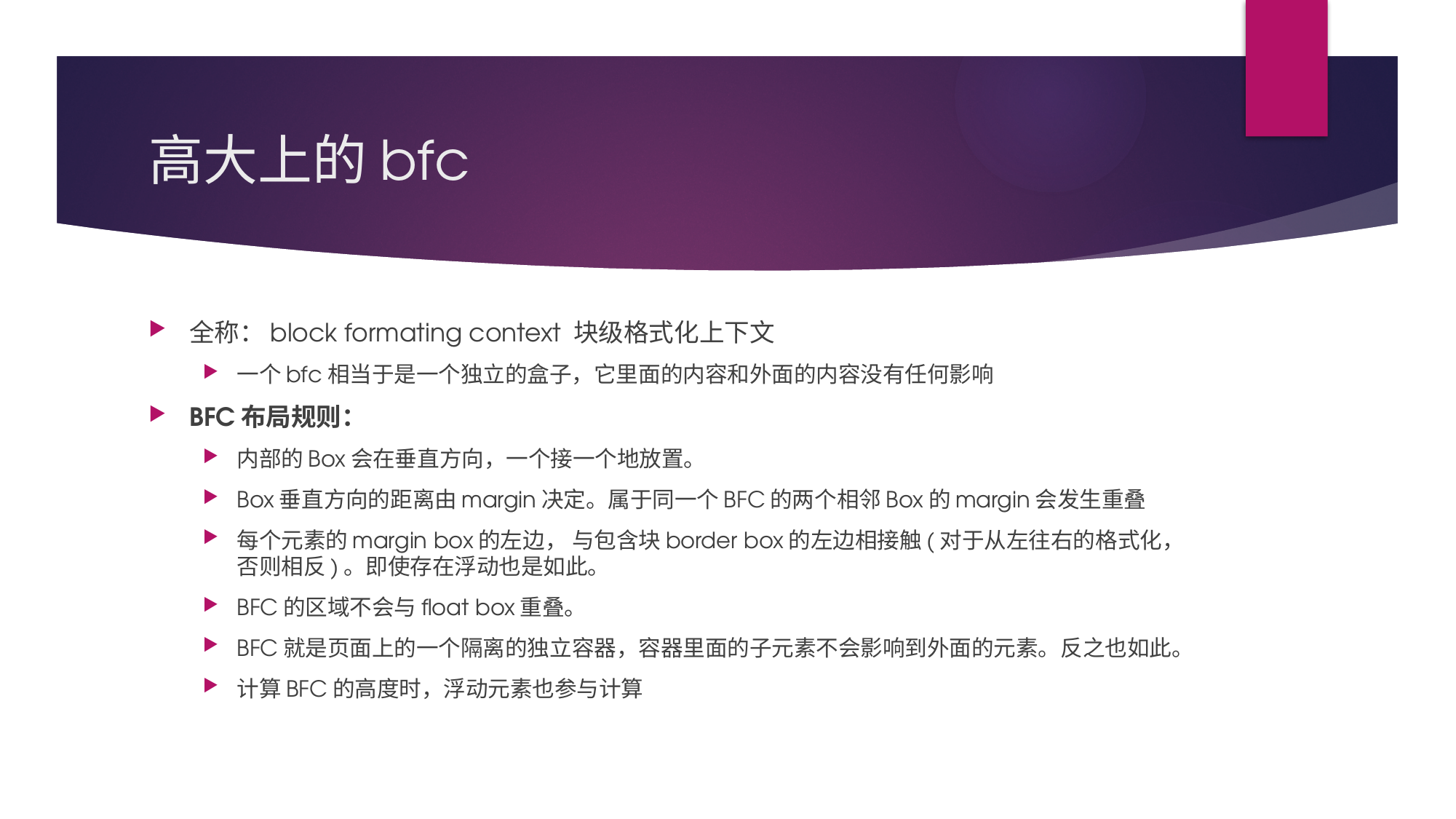

# 高大上的bfc
全称：block formating context 块级格式化上下文
一个bfc相当于是一个独立的盒子，它里面的内容和外面的内容没有任何影响
BFC布局规则：
内部的Box会在垂直方向，一个接一个地放置。
Box垂直方向的距离由margin决定。属于同一个BFC的两个相邻Box的margin会发生重叠
每个元素的margin box的左边， 与包含块border box的左边相接触(对于从左往右的格式化，否则相反)。即使存在浮动也是如此。
BFC的区域不会与float box重叠。
BFC就是页面上的一个隔离的独立容器，容器里面的子元素不会影响到外面的元素。反之也如此。
计算BFC的高度时，浮动元素也参与计算